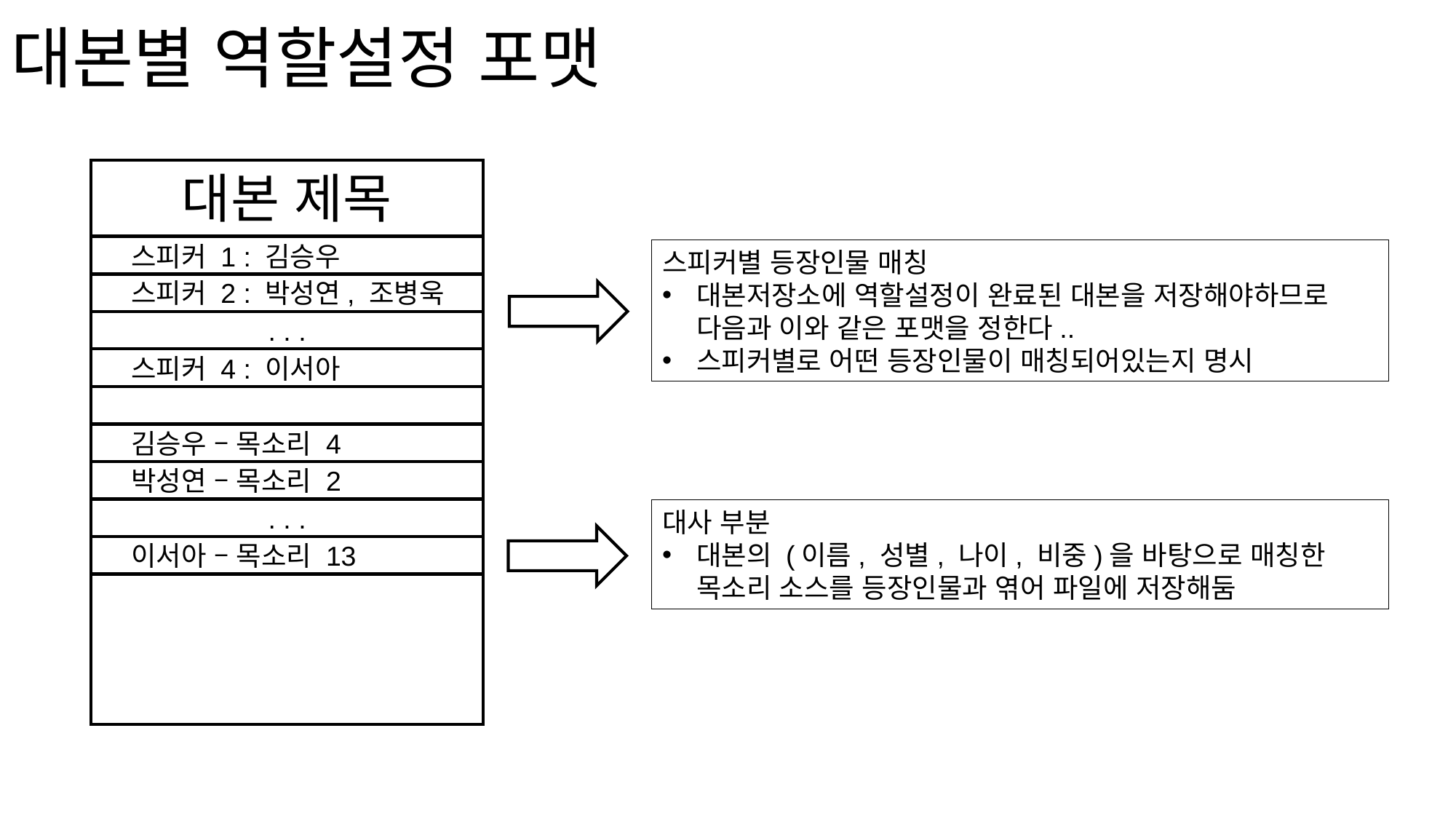

# 대본별 역할설정 포맷
대본 제목

   스피커 1 : 김승우
스피커별 등장인물 매칭
대본저장소에 역할설정이 완료된 대본을 저장해야하므로 다음과 이와 같은 포맷을 정한다..
스피커별로 어떤 등장인물이 매칭되어있는지 명시
   스피커 2 : 박성연, 조병욱

. . .
   스피커 4 : 이서아

   김승우 – 목소리 4
   박성연 – 목소리 2
. . .
대사 부분
대본의 (이름, 성별, 나이, 비중)을 바탕으로 매칭한 목소리 소스를 등장인물과 엮어 파일에 저장해둠

   이서아 – 목소리 13